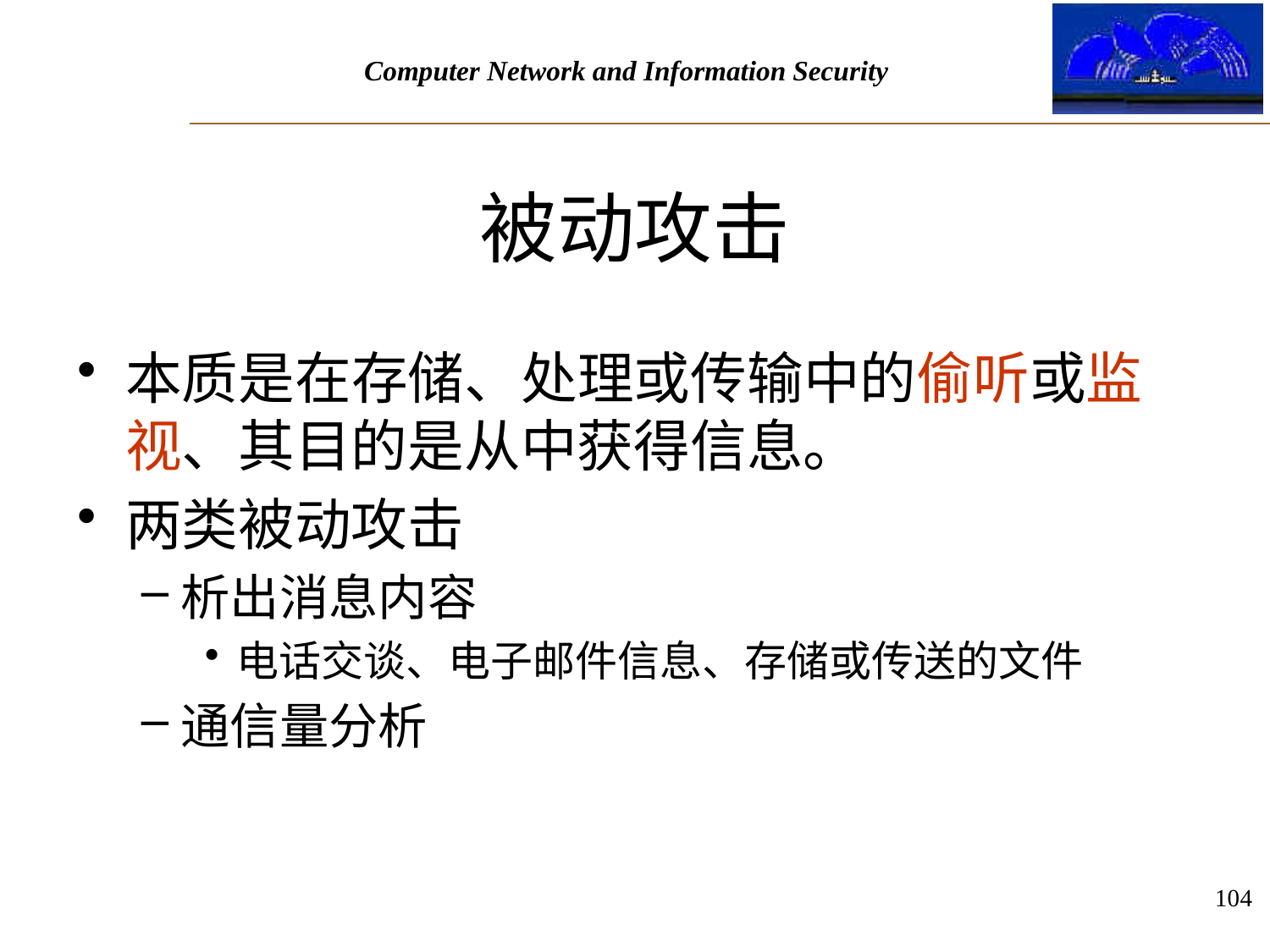

# 被动攻击
本质是在存储、处理或传输中的偷听或监视、其目的是从中获得信息。
两类被动攻击
析出消息内容
电话交谈、电子邮件信息、存储或传送的文件
通信量分析
104